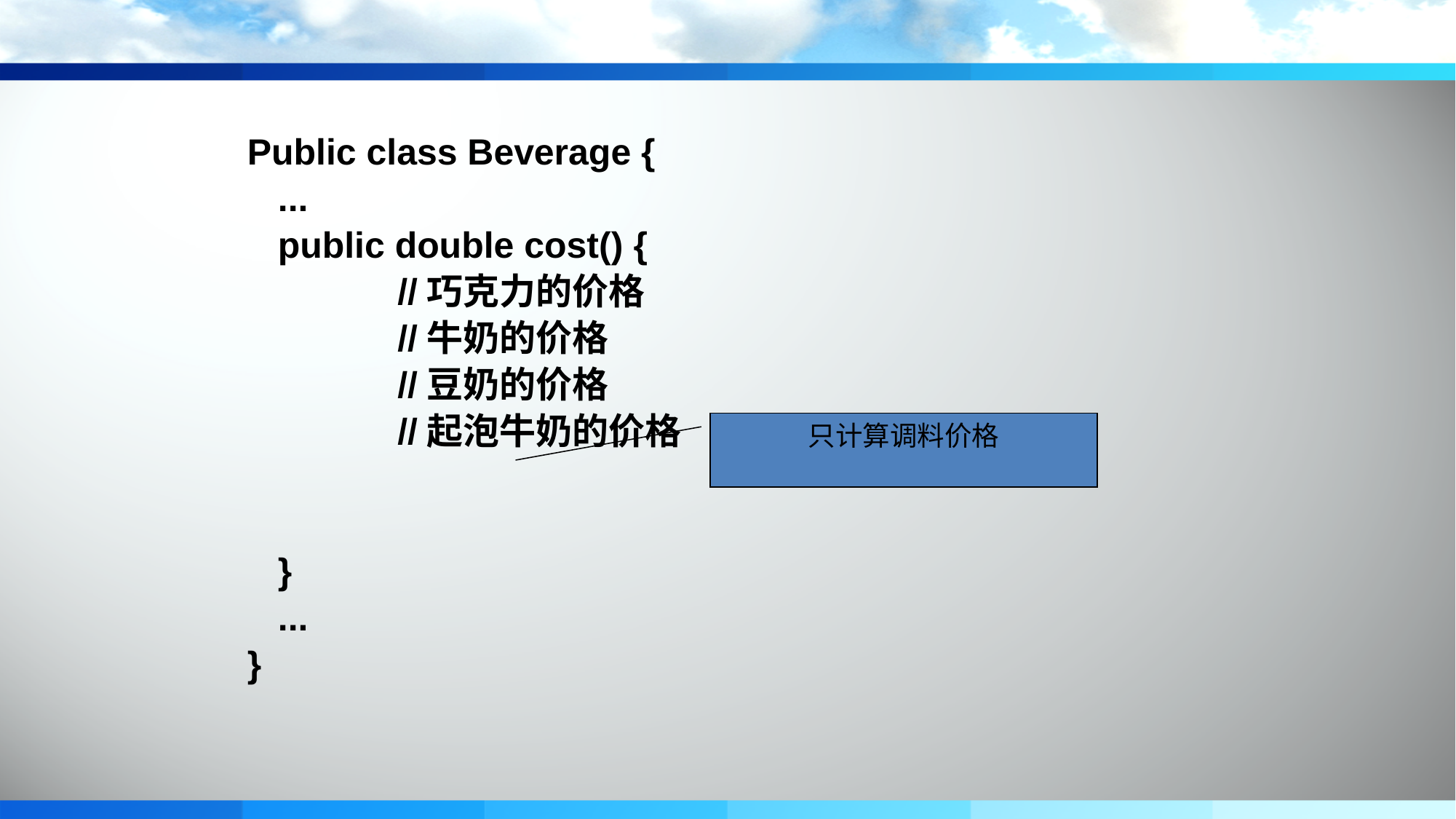

Public class Beverage {
   ...
   public double cost() {
		//巧克力的价格
		//牛奶的价格
		//豆奶的价格
		//起泡牛奶的价格

   }
   ...
}
只计算调料价格